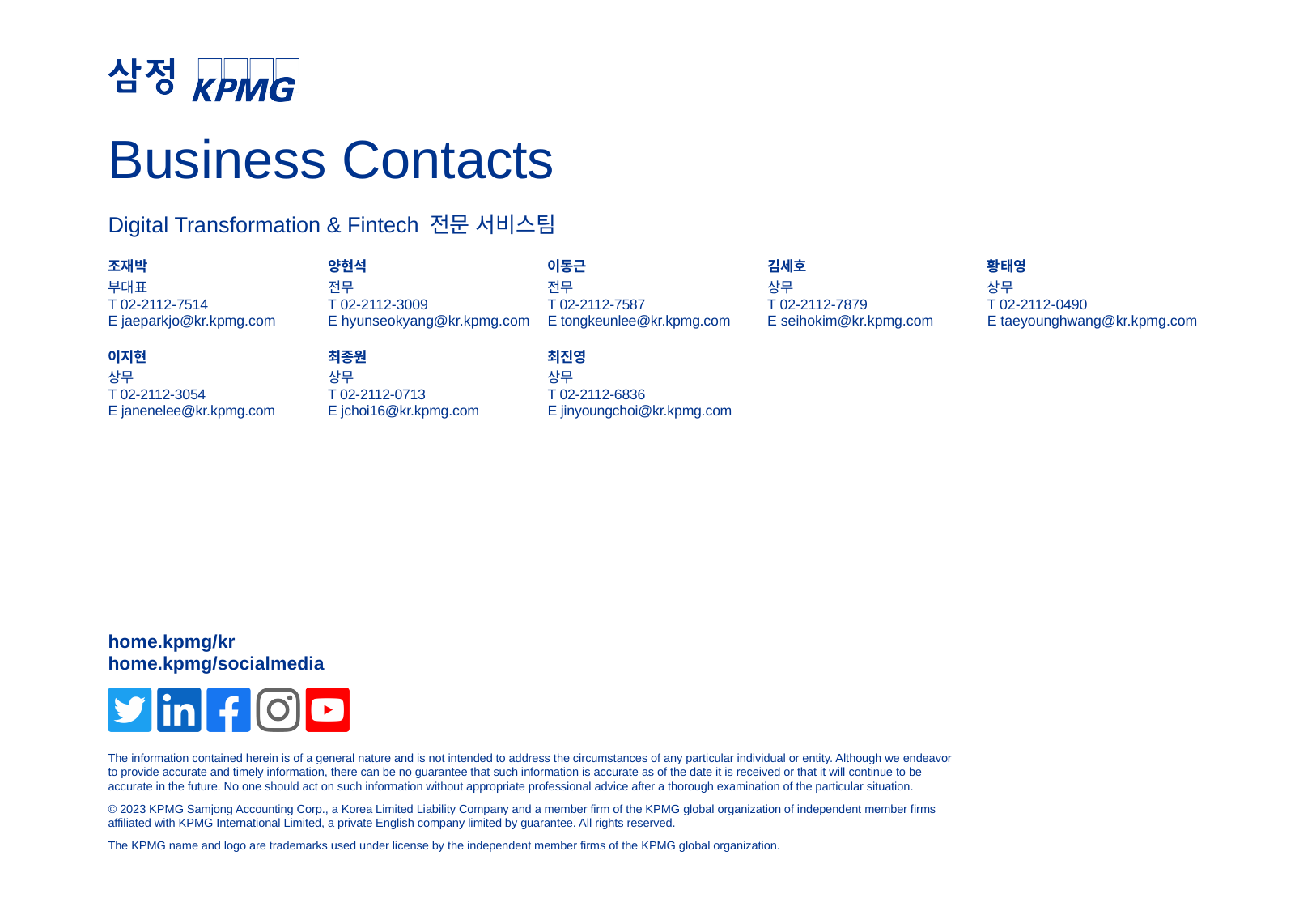

Business Contacts
| Digital Transformation & Fintech 전문 서비스팀 |  |  |  |  |
| --- | --- | --- | --- | --- |
|  |  |  |  |  |
| 조재박 부대표 T 02-2112-7514 E jaeparkjo@kr.kpmg.com | 양현석 전무 T 02-2112-3009 E hyunseokyang@kr.kpmg.com | 이동근 전무 T 02-2112-7587 E tongkeunlee@kr.kpmg.com | 김세호 상무 T 02-2112-7879 E seihokim@kr.kpmg.com | 황태영 상무 T 02-2112-0490 E taeyounghwang@kr.kpmg.com |
| 이지현 상무 T 02-2112-3054 E janenelee@kr.kpmg.com | 최종원 상무 T 02-2112-0713 E jchoi16@kr.kpmg.com | 최진영 상무 T 02-2112-6836 E jinyoungchoi@kr.kpmg.com |  |  |